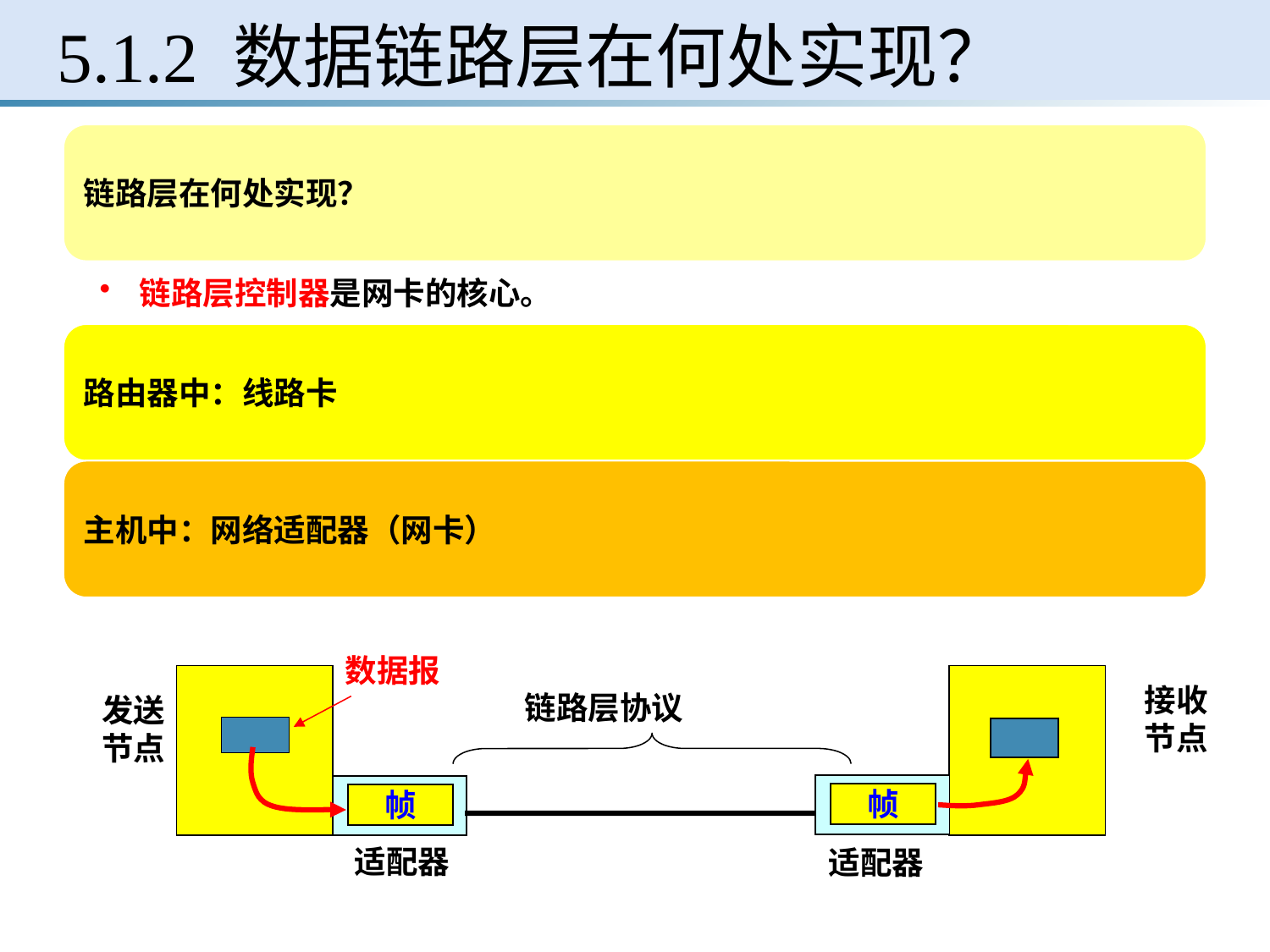

# 5.1.2 数据链路层在何处实现？
链路层在何处实现？
路由器中：线路卡
主机中：网络适配器（网卡）
链路层控制器是网卡的核心。

数据报

接收
节点
链路层协议
发送
节点

帧

帧

适配器
适配器